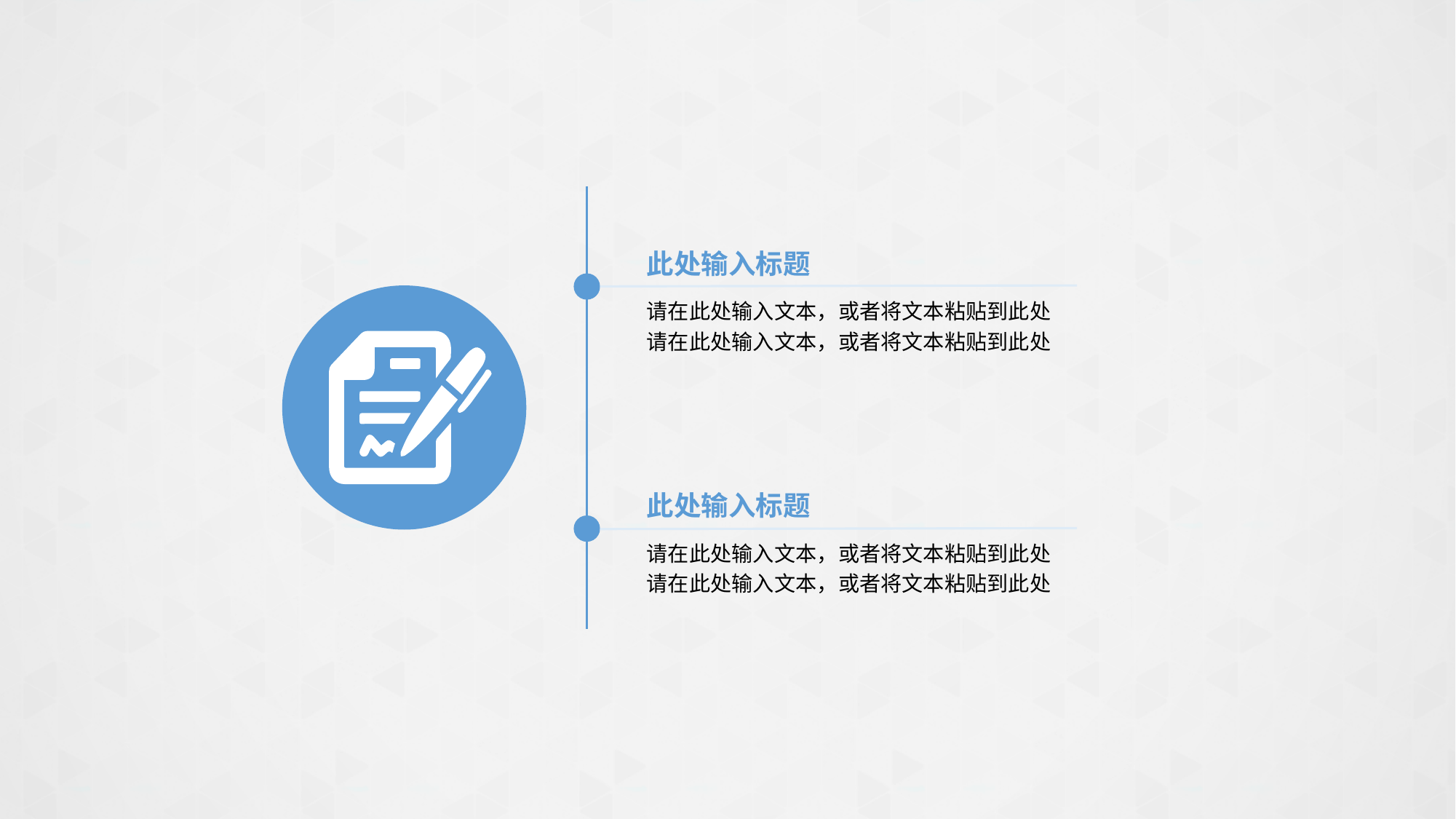

此处输入标题

请在此处输入文本，或者将文本粘贴到此处
请在此处输入文本，或者将文本粘贴到此处

此处输入标题

请在此处输入文本，或者将文本粘贴到此处
请在此处输入文本，或者将文本粘贴到此处